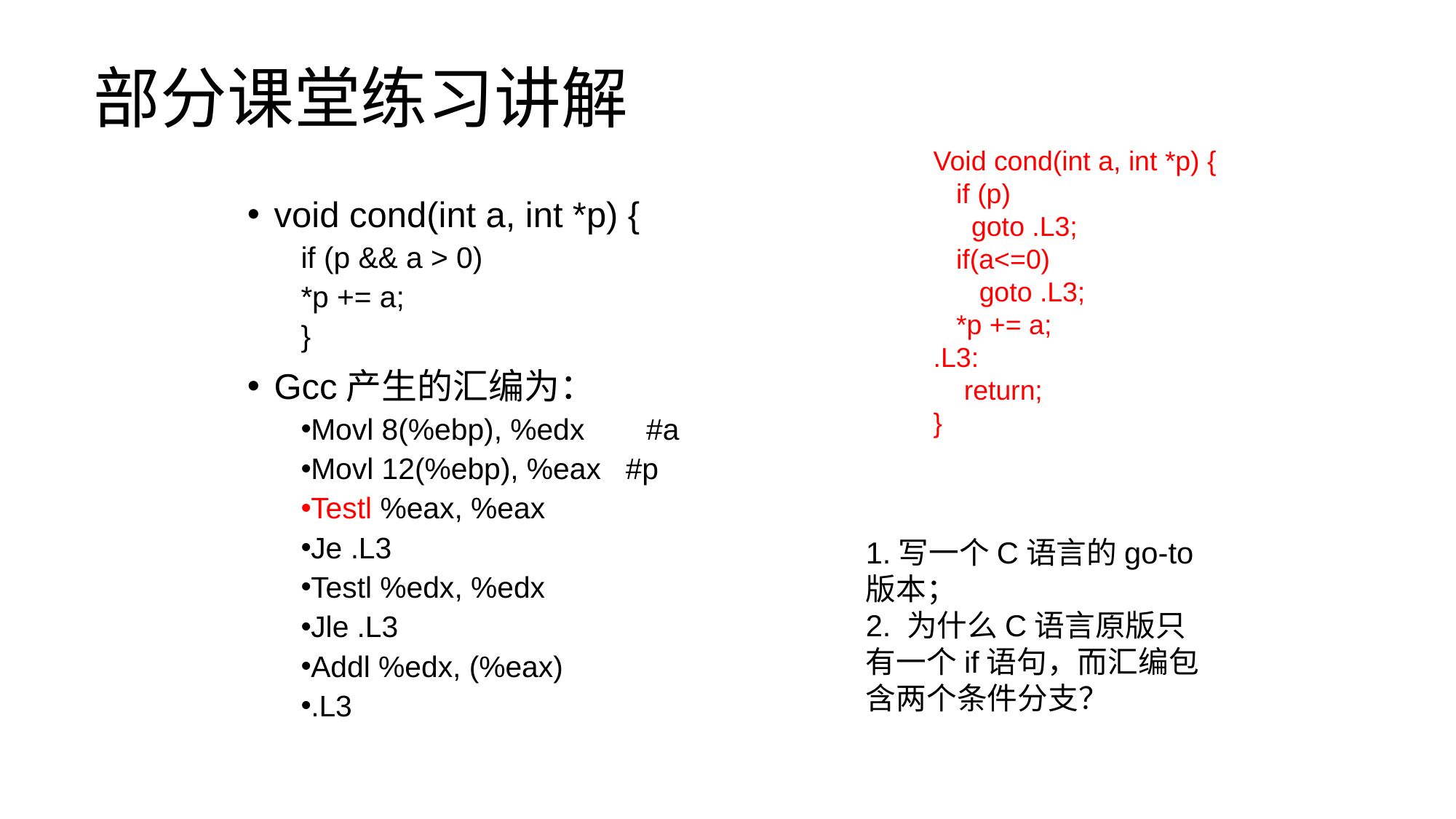

部分课堂练习讲解
Void cond(int a, int *p) {
   if (p)
     goto .L3;
   if(a<=0)
      goto .L3;
   *p += a;
.L3:
    return;
}
void cond(int a, int *p) {
if (p && a > 0)
	*p += a;
}
Gcc产生的汇编为：
Movl 8(%ebp), %edx	   #a
Movl 12(%ebp), %eax   #p
Testl %eax, %eax
Je .L3
Testl %edx, %edx
Jle .L3
Addl %edx, (%eax)
.L3

1.写一个C语言的go-to版本；
2. 为什么C语言原版只有一个if语句，而汇编包含两个条件分支？